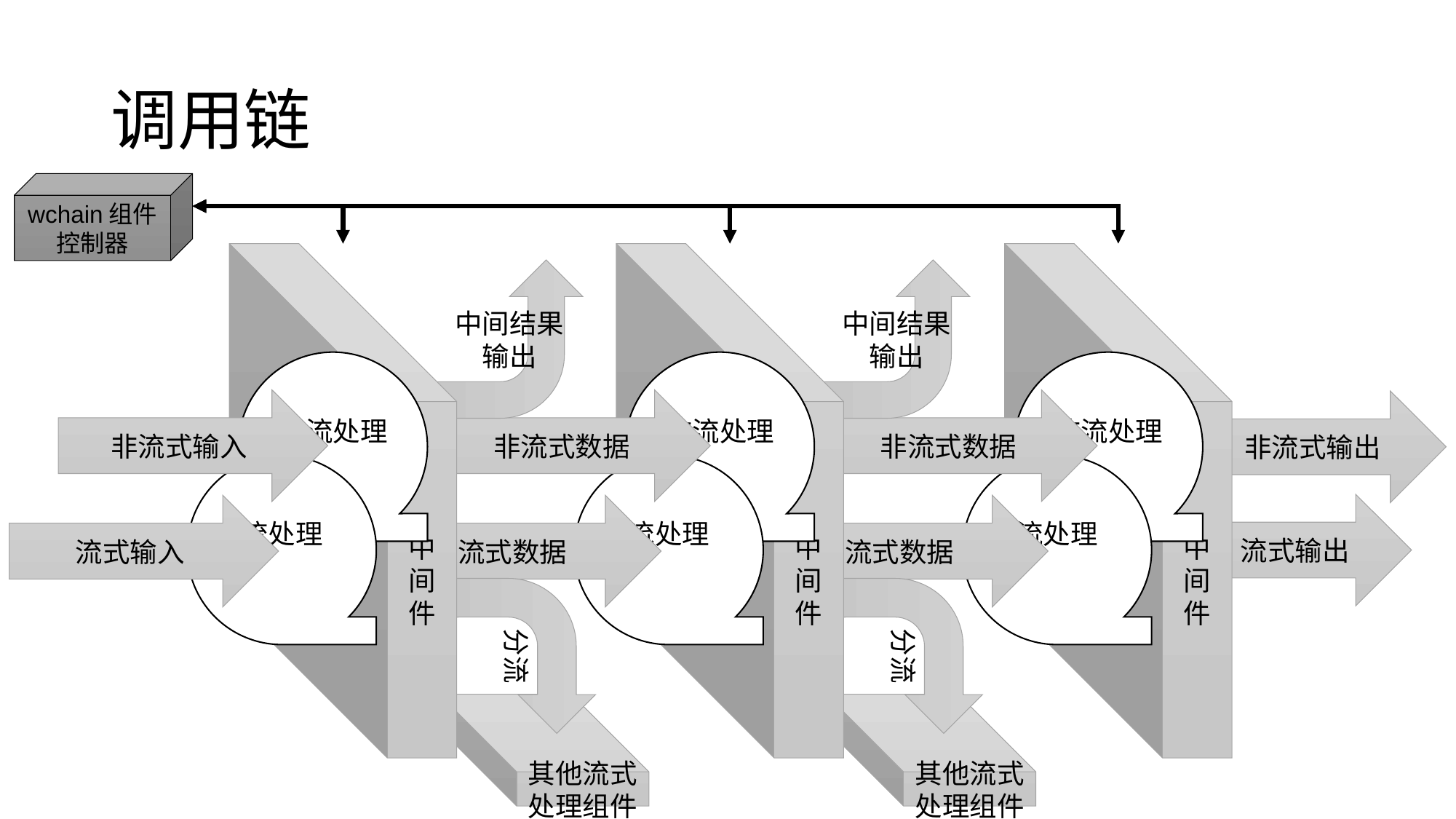

# 调用链
wchain组件控制器
中间件
非流处理

流处理

中间结果输出
非流式数据
流式数据
分流
其他流式
处理组件
中间件
非流处理

流处理

中间结果输出
非流式数据
流式数据
分流
其他流式
处理组件
中间件
非流处理

流处理

非流式输出
流式输出
非流式输入
流式输入